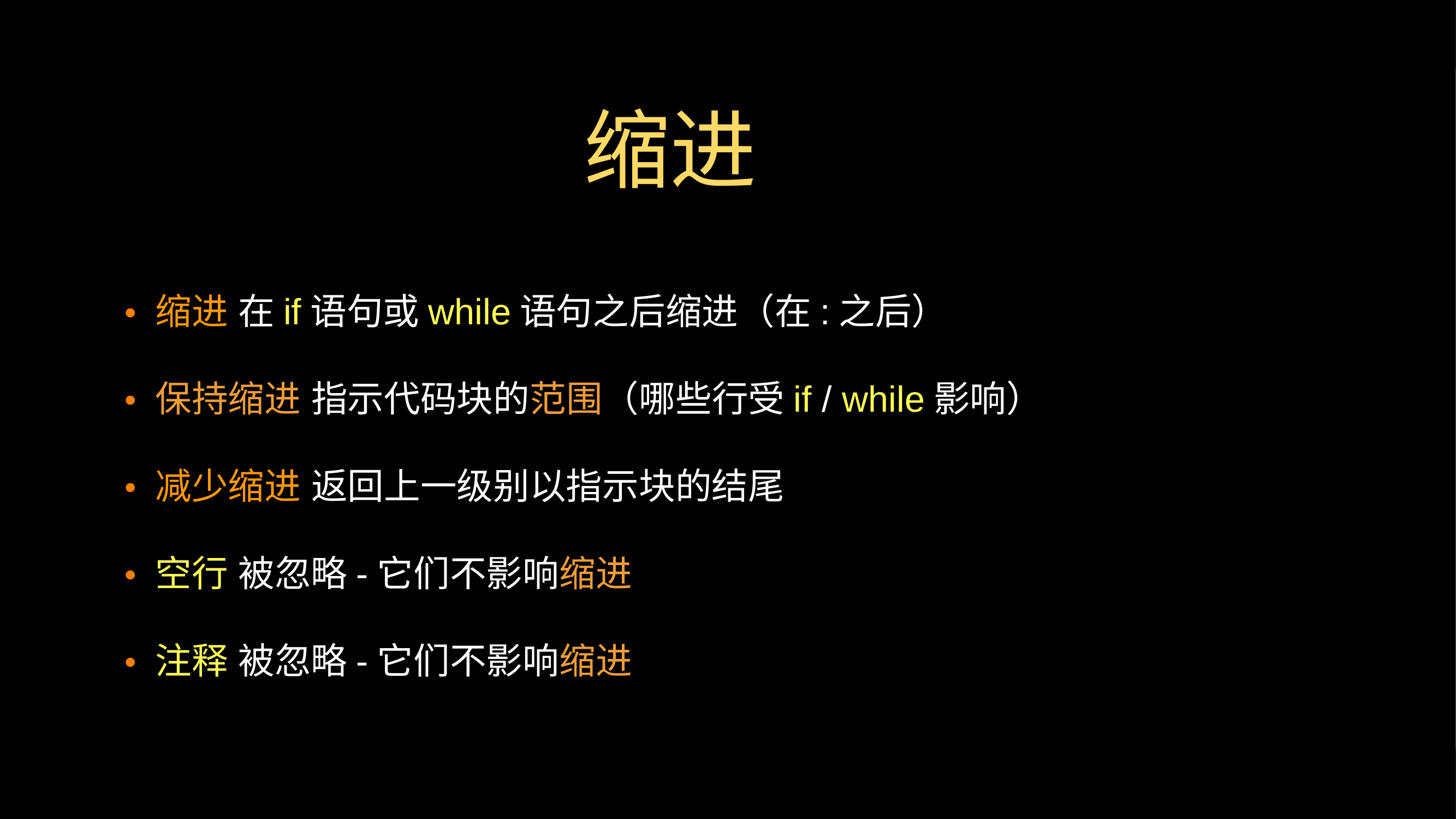

# 缩进
缩进 在if语句或while语句之后缩进（在:之后）

保持缩进 指示代码块的范围（哪些行受if / while影响）

减少缩进 返回上一级别以指示块的结尾

空行 被忽略-它们不影响缩进

注释 被忽略-它们不影响缩进